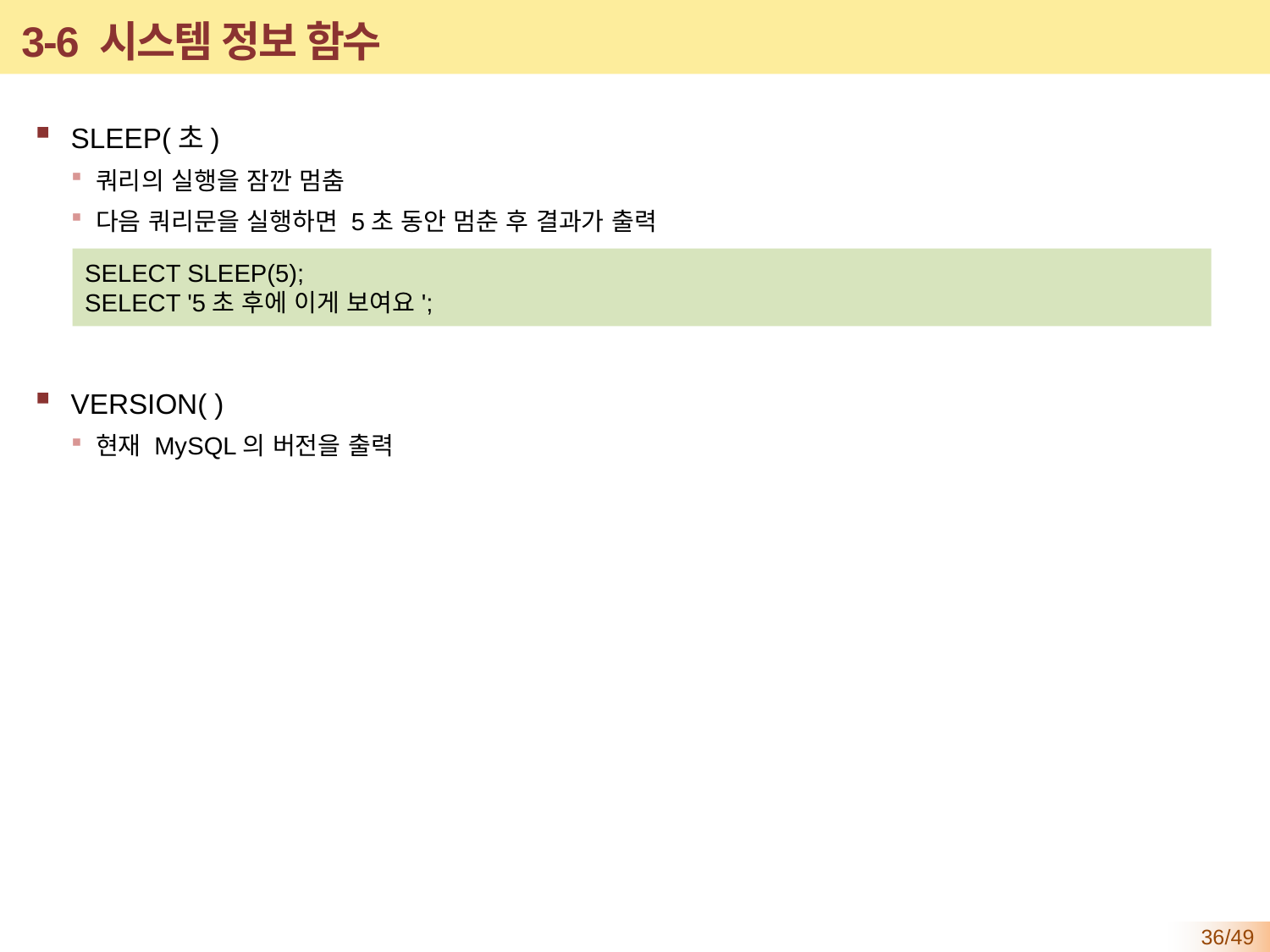

# 3-6 시스템 정보 함수
SLEEP(초)
쿼리의 실행을 잠깐 멈춤
다음 쿼리문을 실행하면 5초 동안 멈춘 후 결과가 출력

VERSION( )
현재 MySQL의 버전을 출력
SELECT SLEEP(5);
SELECT '5초 후에 이게 보여요';